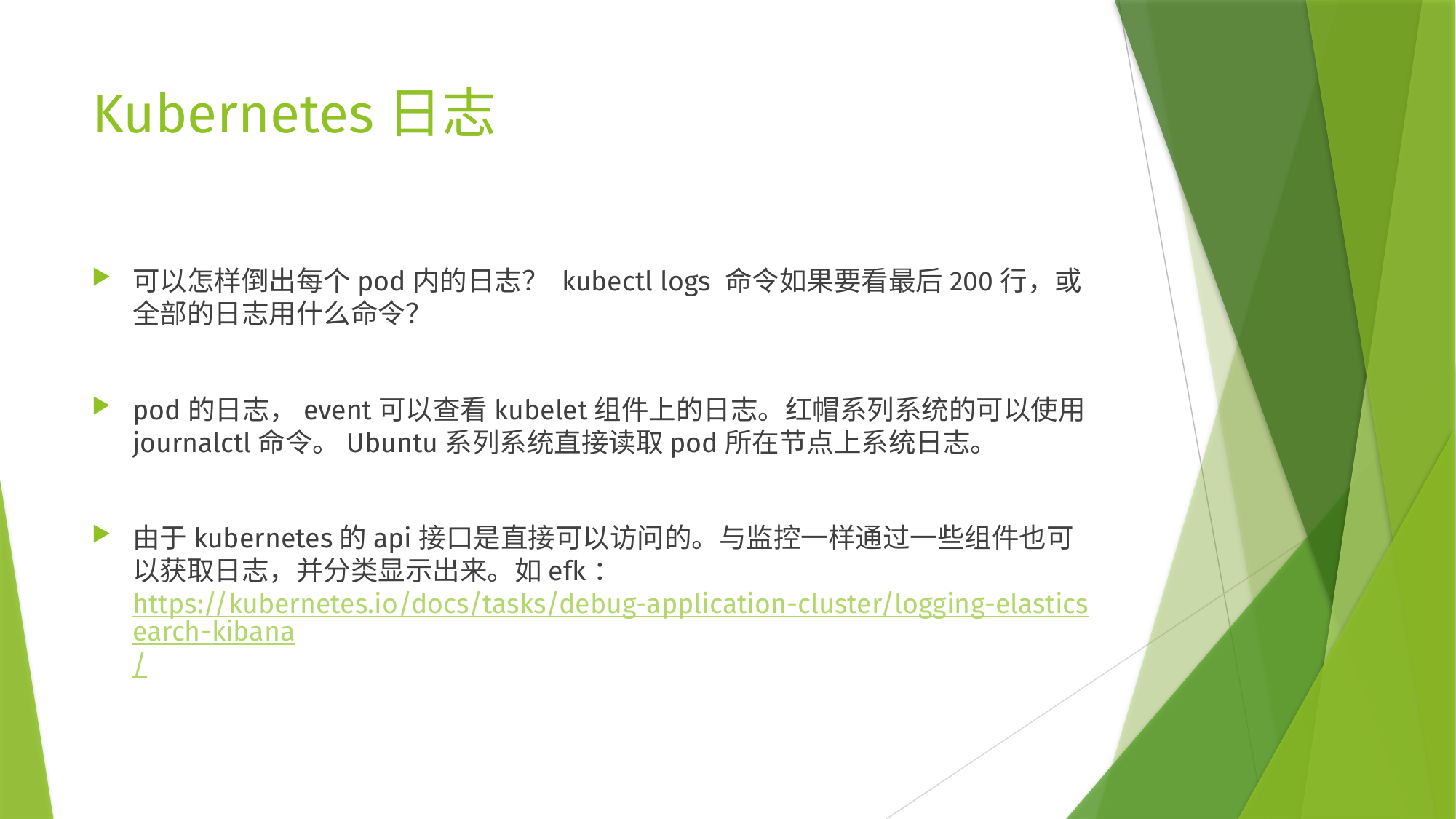

# Kubernetes日志
可以怎样倒出每个pod内的日志？ kubectl logs 命令如果要看最后200行，或全部的日志用什么命令？

pod的日志，event可以查看kubelet组件上的日志。红帽系列系统的可以使用journalctl命令。Ubuntu系列系统直接读取pod所在节点上系统日志。

由于kubernetes的api接口是直接可以访问的。与监控一样通过一些组件也可以获取日志，并分类显示出来。如efk： https://kubernetes.io/docs/tasks/debug-application-cluster/logging-elasticsearch-kibana/